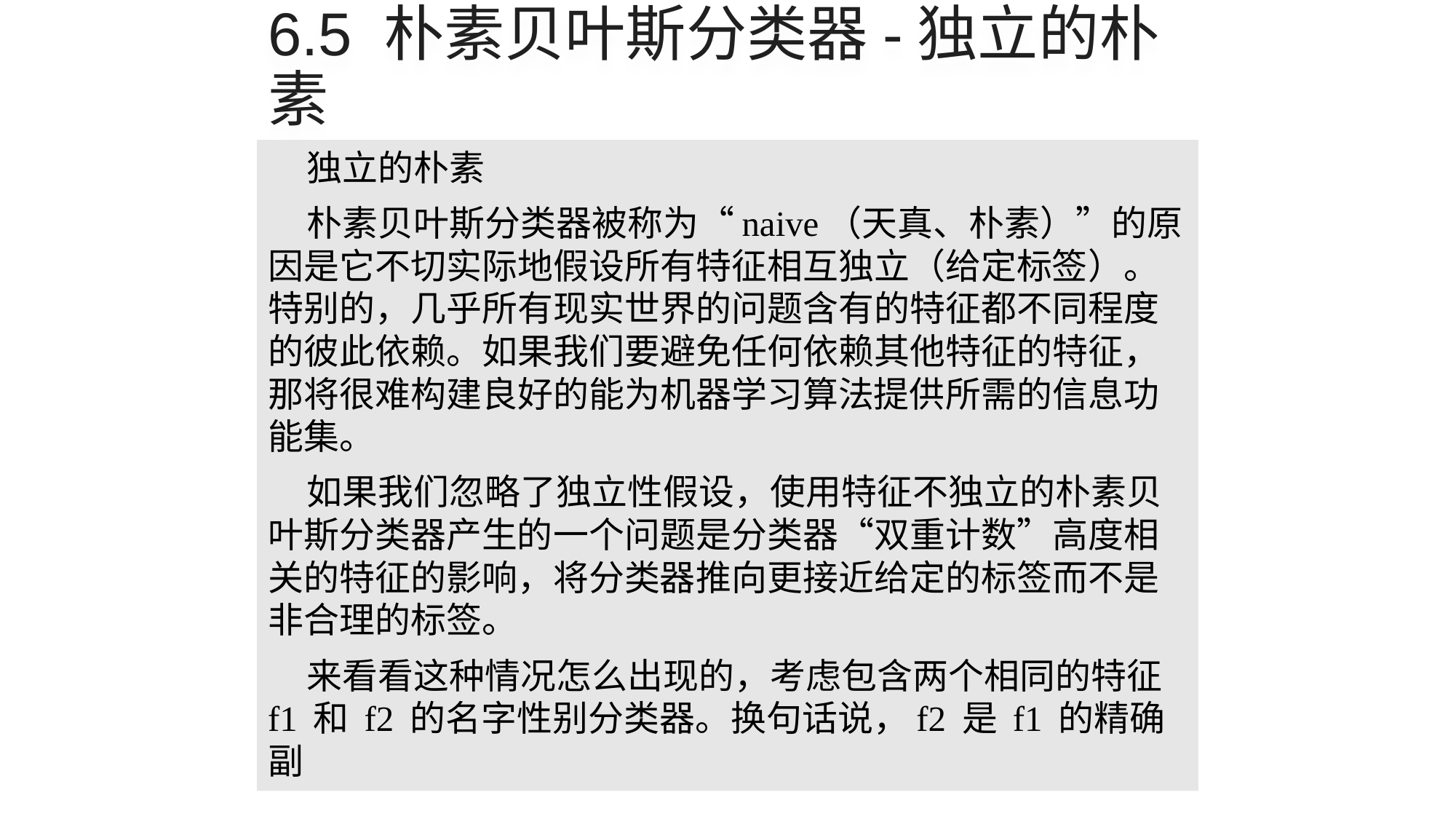

# 6.5 朴素贝叶斯分类器-独立的朴素
独立的朴素
朴素贝叶斯分类器被称为“naive（天真、朴素）”的原因是它不切实际地假设所有特征相互独立（给定标签）。特别的，几乎所有现实世界的问题含有的特征都不同程度的彼此依赖。如果我们要避免任何依赖其他特征的特征，那将很难构建良好的能为机器学习算法提供所需的信息功能集。
如果我们忽略了独立性假设，使用特征不独立的朴素贝叶斯分类器产生的一个问题是分类器“双重计数”高度相关的特征的影响，将分类器推向更接近给定的标签而不是非合理的标签。
来看看这种情况怎么出现的，考虑包含两个相同的特征 f1 和 f2 的名字性别分类器。换句话说，f2 是 f1 的精确副